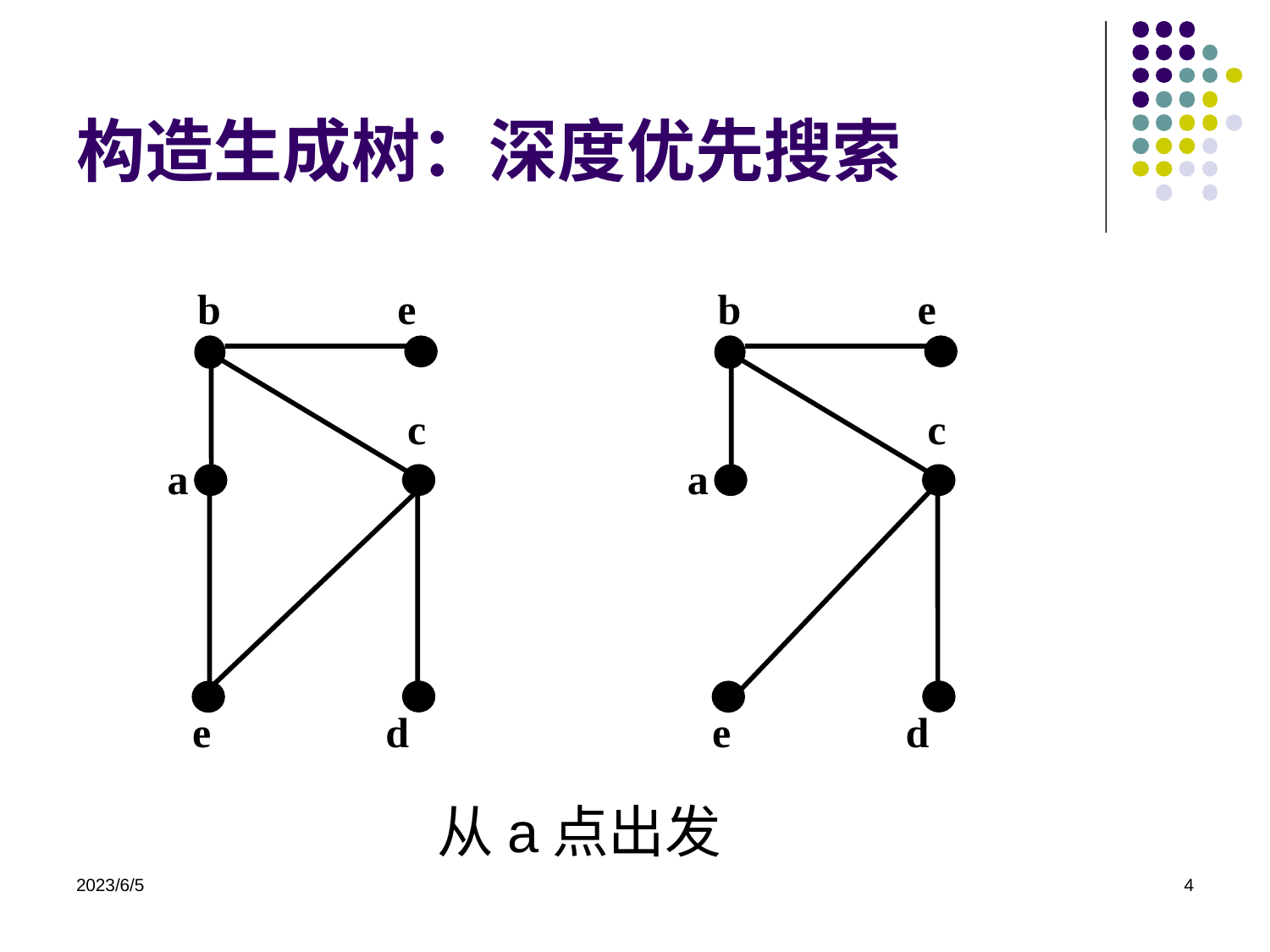

# 构造生成树：深度优先搜索
b
e

c
a

e
d
b
e

c
a

e

d
从a点出发
2023/6/5
4